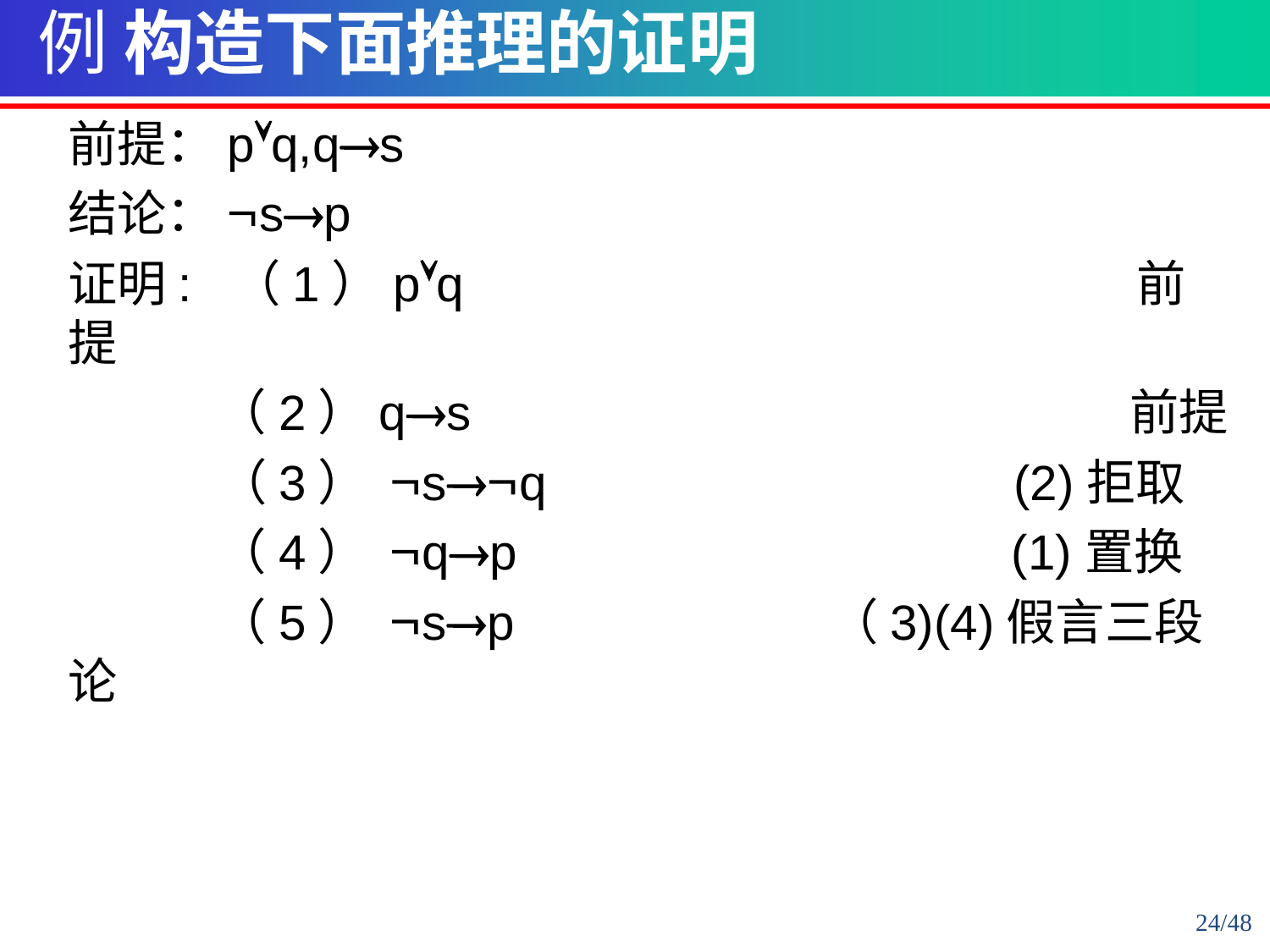

例 构造下面推理的证明
前提：p∨q,q→s
结论：¬s→p
证明:  （1）p∨q                                                前提
	 （2）q→s                                               前提
	 （3） ¬s→¬q                                  (2)拒取
	 （4） ¬q→p                                    (1)置换
	 （5） ¬s→p                      （3)(4)假言三段论
24/48